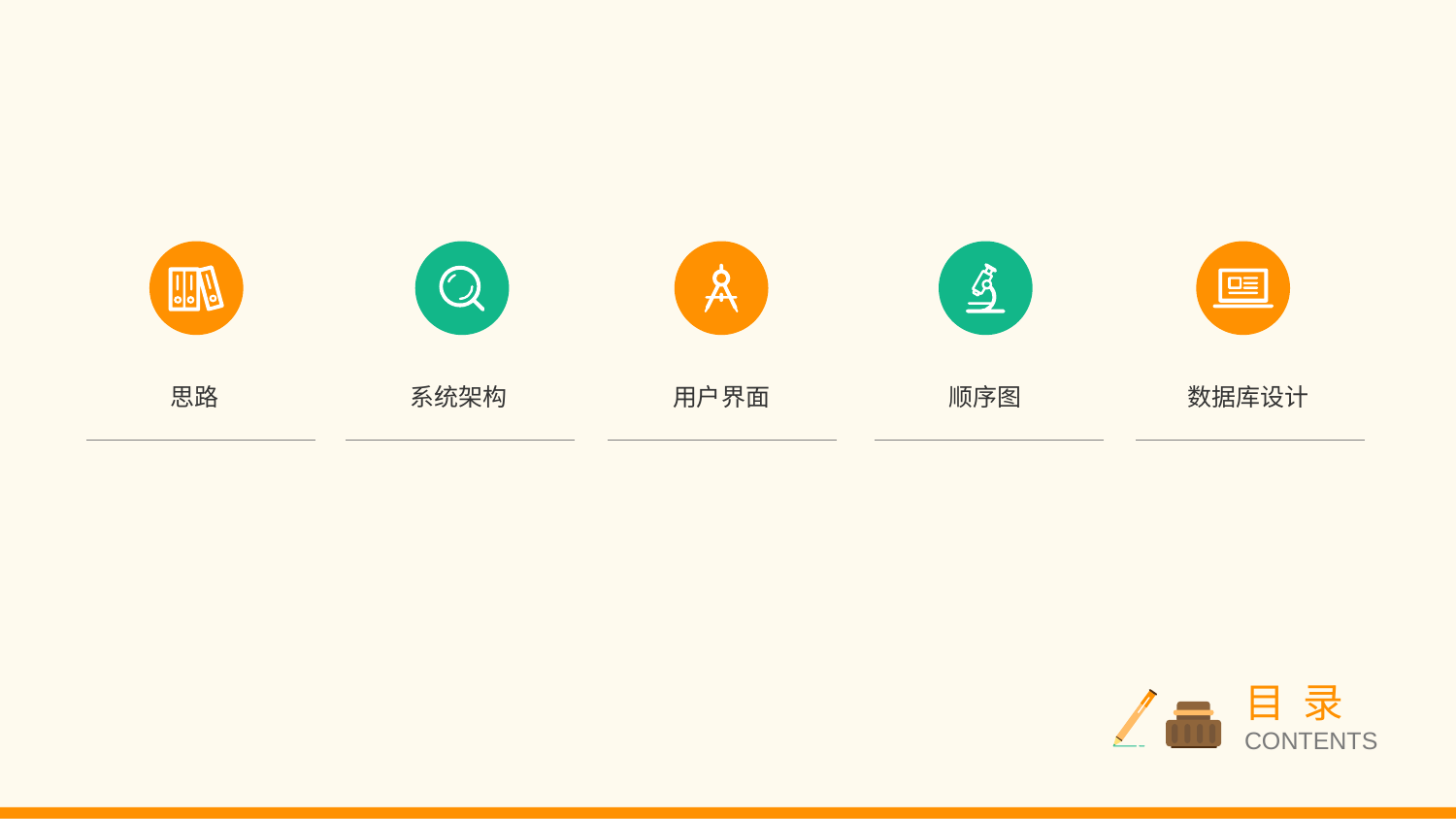

思路
系统架构
用户界面
顺序图
数据库设计
目  录
CONTENTS